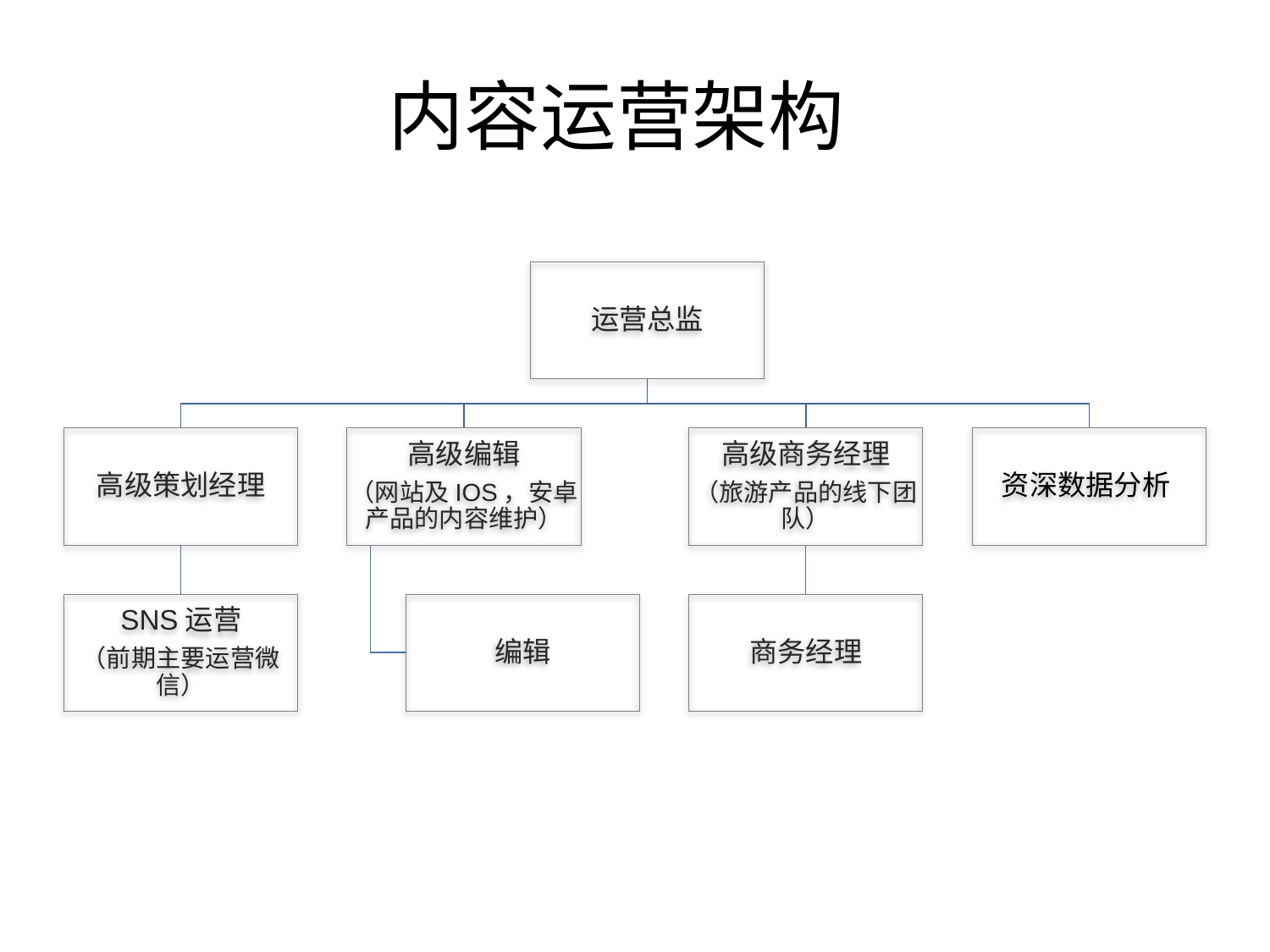

# 内容运营架构
运营总监
高级策划经理
SNS运营
（前期主要运营微信）
高级编辑
（网站及IOS，安卓产品的内容维护）
编辑
高级商务经理
（旅游产品的线下团队）
商务经理
资深数据分析